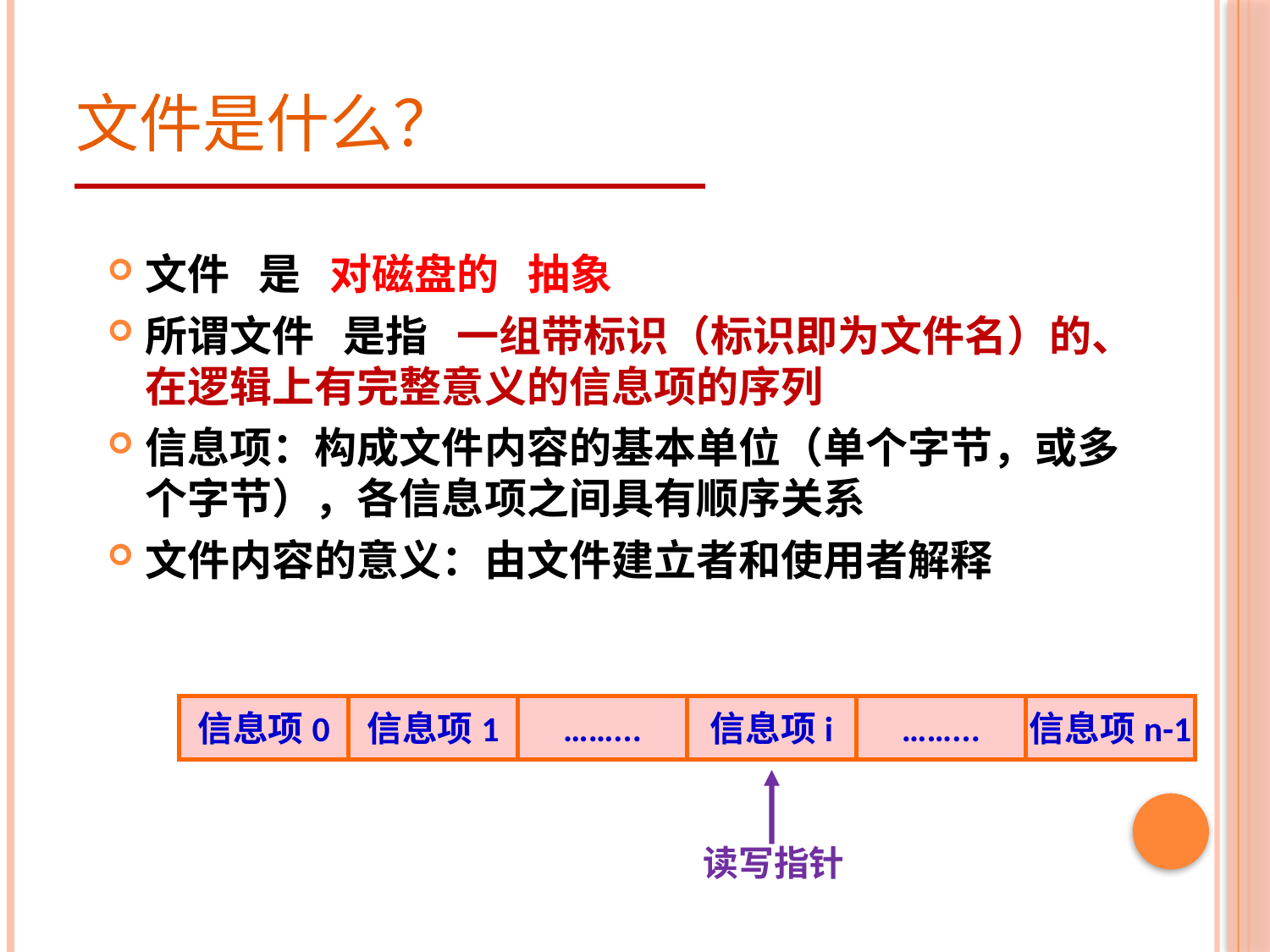

# 文件是什么？
文件   是   对磁盘的   抽象
所谓文件   是指   一组带标识（标识即为文件名）的、在逻辑上有完整意义的信息项的序列
信息项：构成文件内容的基本单位（单个字节，或多个字节），各信息项之间具有顺序关系
文件内容的意义：由文件建立者和使用者解释
信息项0
信息项1
……...
信息项i
……...
信息项n-1

读写指针